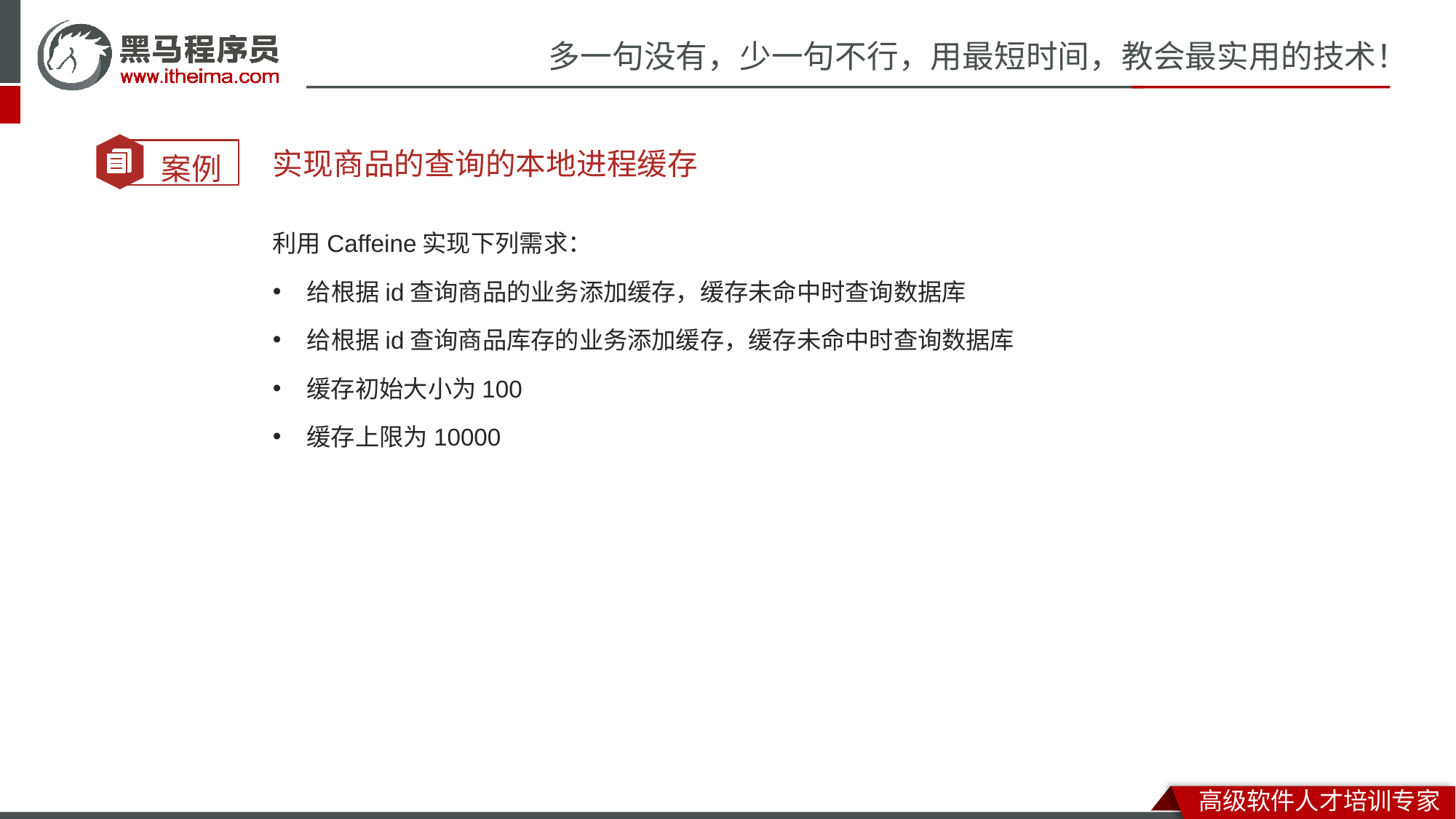

实现商品的查询的本地进程缓存
利用Caffeine实现下列需求：
给根据id查询商品的业务添加缓存，缓存未命中时查询数据库
给根据id查询商品库存的业务添加缓存，缓存未命中时查询数据库
缓存初始大小为100
缓存上限为10000